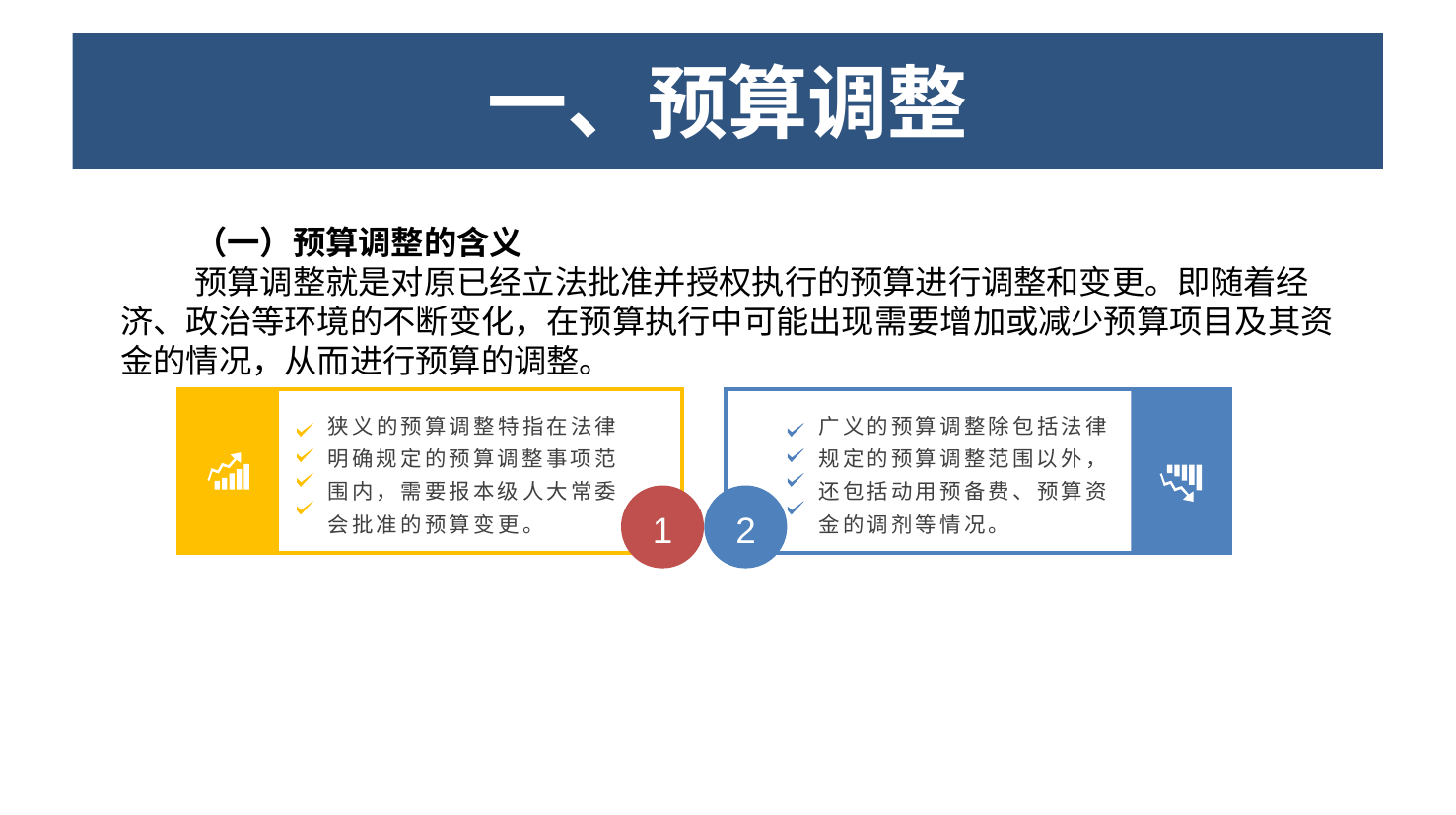

一、预算调整
# 一、预算调整
（一）预算调整的含义
预算调整就是对原已经立法批准并授权执行的预算进行调整和变更。即随着经济、政治等环境的不断变化，在预算执行中可能出现需要增加或减少预算项目及其资金的情况，从而进行预算的调整。
ss

狭义的预算调整特指在法律明确规定的预算调整事项范围内，需要报本级人大常委会批准的预算变更。
广义的预算调整除包括法律规定的预算调整范围以外，还包括动用预备费、预算资金的调剂等情况。

2
1